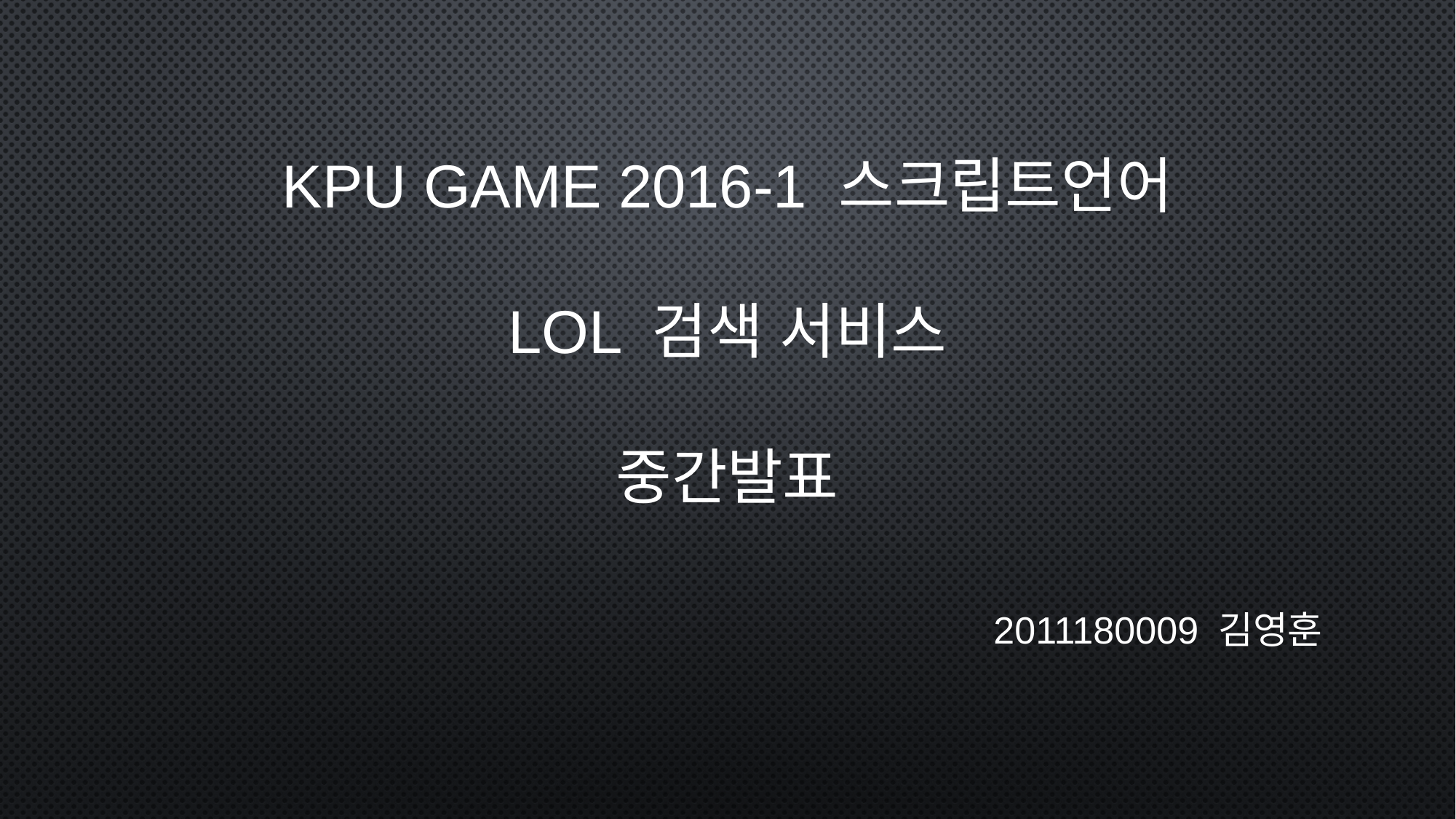

# KPU Game 2016-1 스크립트언어 LOL 검색 서비스 중간발표
2011180009 김영훈